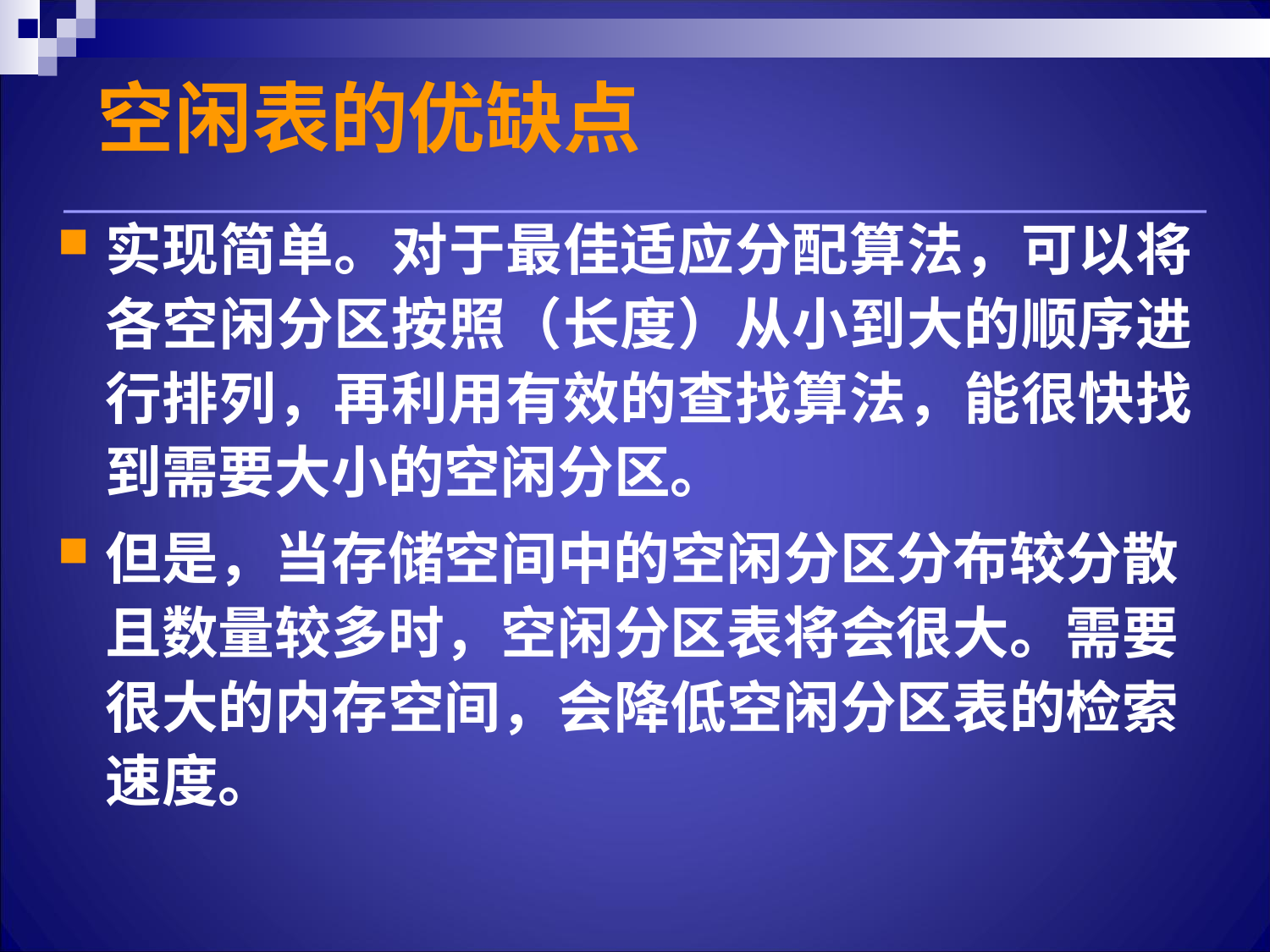

空闲表的优缺点
实现简单。对于最佳适应分配算法，可以将各空闲分区按照（长度）从小到大的顺序进行排列，再利用有效的查找算法，能很快找到需要大小的空闲分区。
但是，当存储空间中的空闲分区分布较分散且数量较多时，空闲分区表将会很大。需要很大的内存空间，会降低空闲分区表的检索速度。